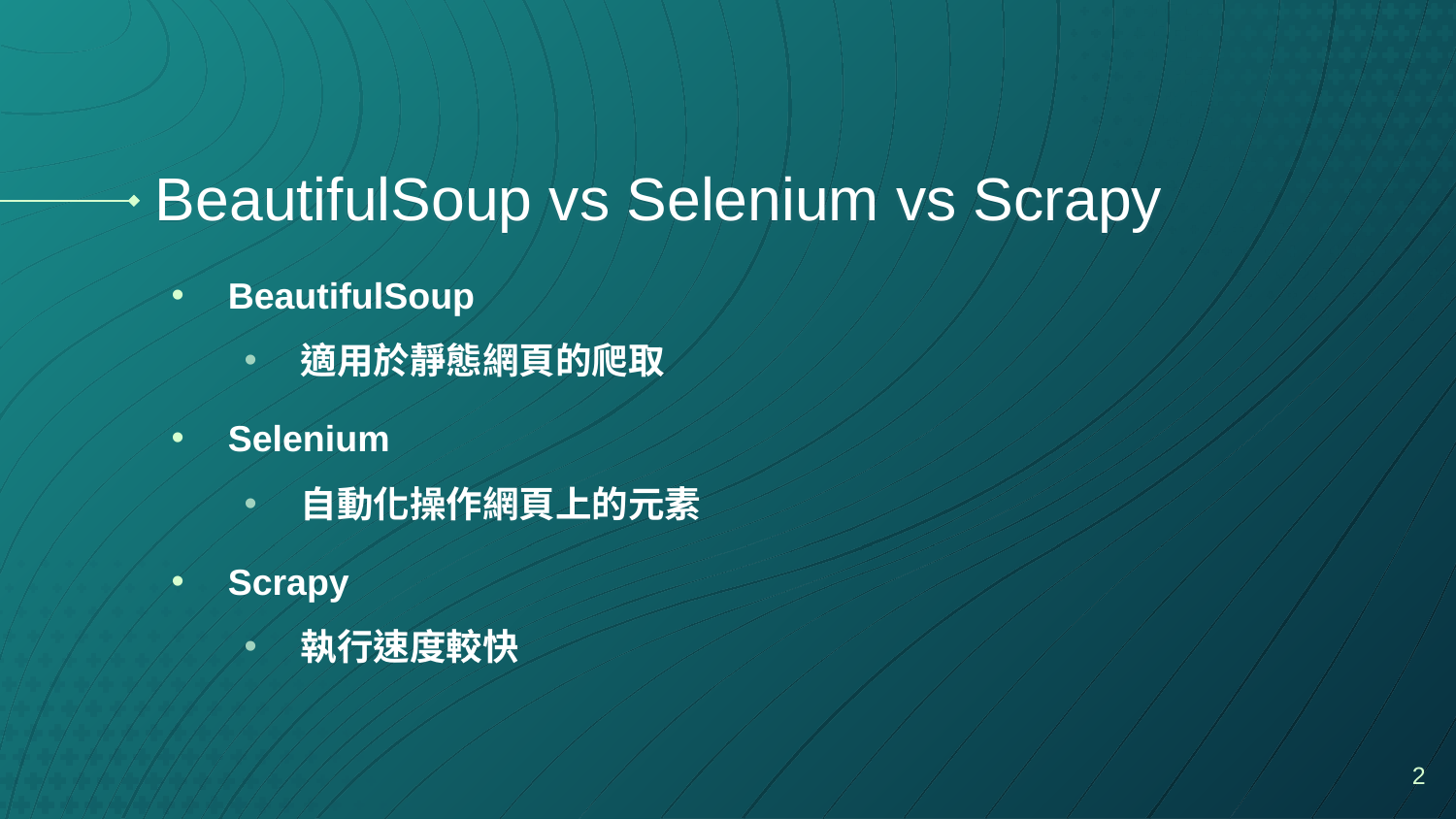

# BeautifulSoup vs Selenium vs Scrapy
BeautifulSoup
適用於靜態網頁的爬取
Selenium
自動化操作網頁上的元素
Scrapy
執行速度較快
2